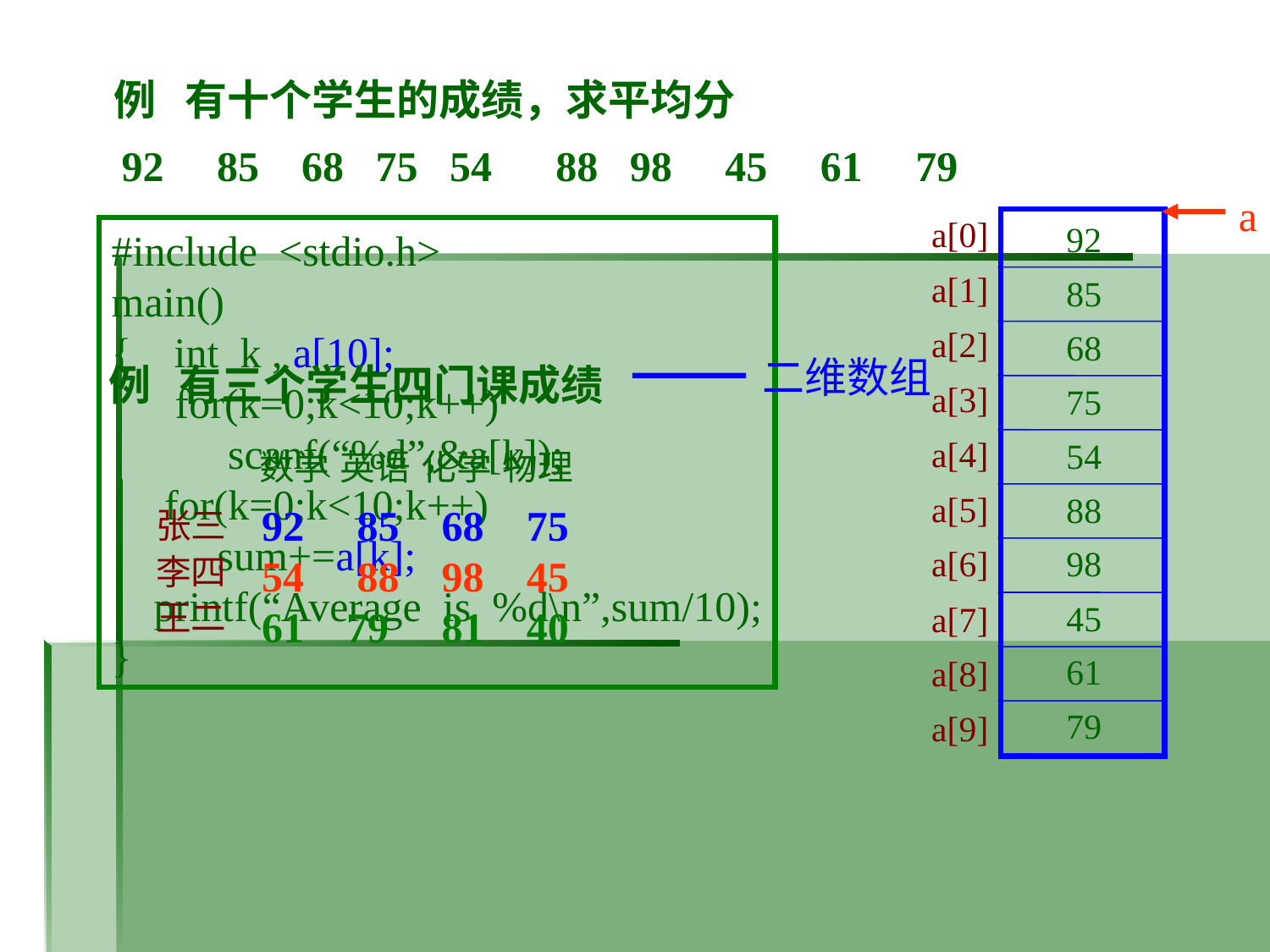

例   有十个学生的成绩，求平均分
92     85    68   75   54      88   98     45     61     79
a

a[0]
a[1]
a[2]
a[3]
a[4]
a[5]
a[6]
a[7]
a[8]
a[9]

92
85

68

75

54

88

98

45

61

79

#include  <stdio.h>
main()
{    int  k , a[10];
      for(k=0;k<10;k++)
           scanf(“%d”,&a[k]);
     for(k=0;k<10;k++)
          sum+=a[k];
    printf(“Average  is  %d\n”,sum/10);
}
二维数组

例   有三个学生四门课成绩
数学
英语
化学
物理
92     85    68    75
54     88    98    45
61    79     81    40
张三
李四
王二